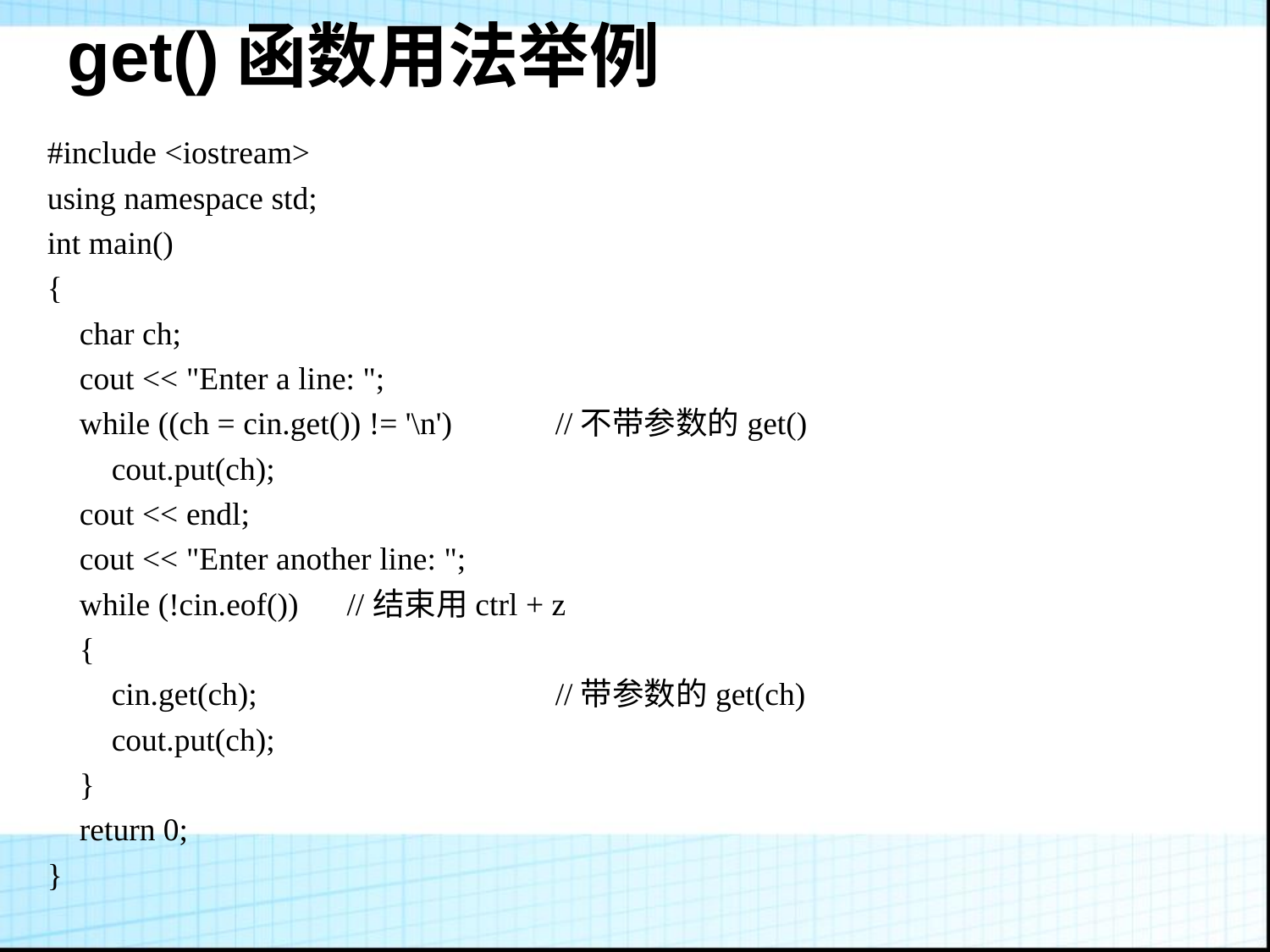

get()函数用法举例
#include <iostream>
using namespace std;
int main()
{
    char ch;
    cout << "Enter a line: ";
    while ((ch = cin.get()) != '\n')	//不带参数的get()
        cout.put(ch);
    cout << endl;
    cout << "Enter another line: ";
    while (!cin.eof())      //结束用ctrl + z
    {
        cin.get(ch);			//带参数的get(ch)
        cout.put(ch);
    }
    return 0;
}